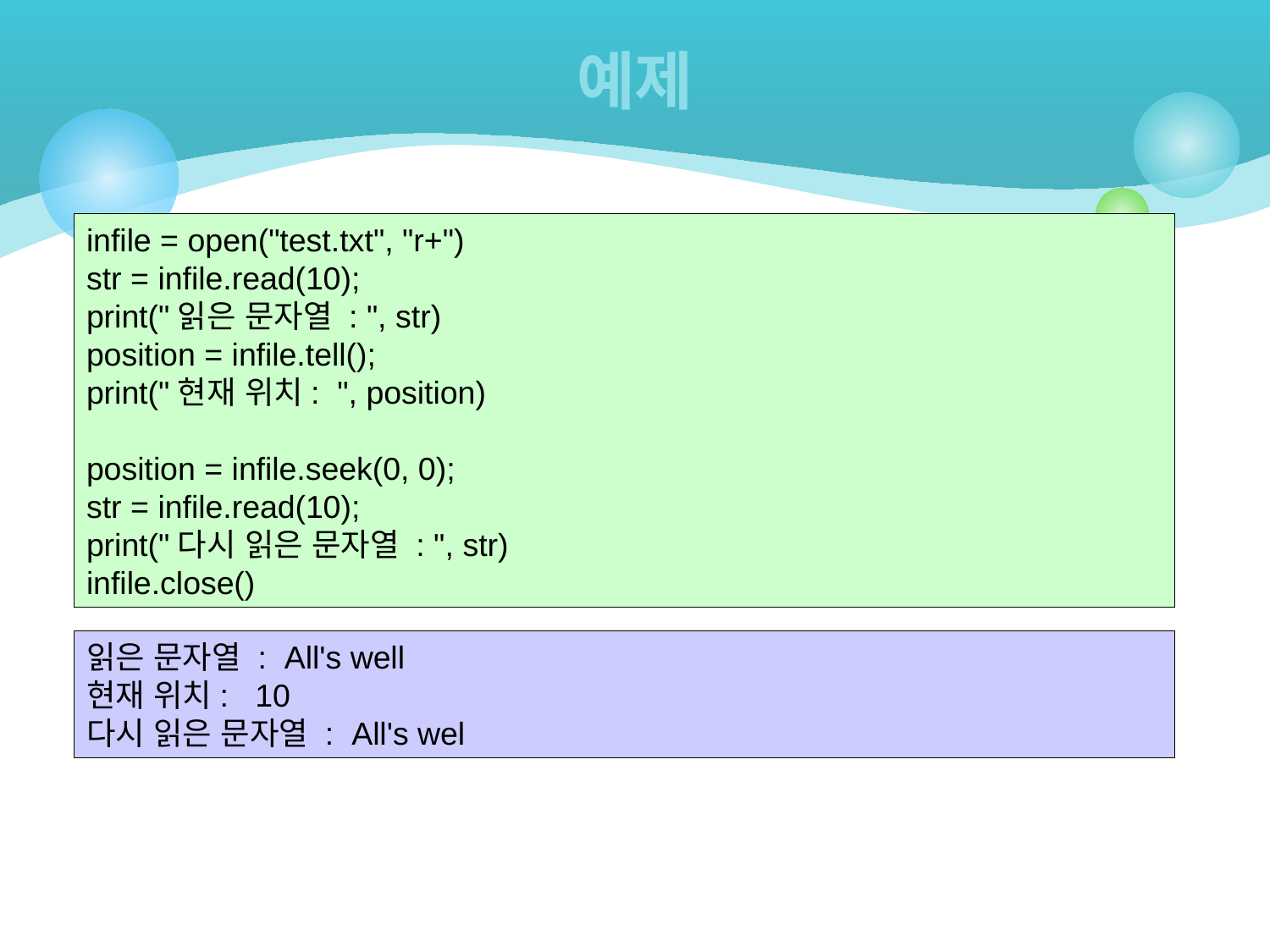

# 예제
infile = open("test.txt", "r+")
str = infile.read(10);
print("읽은 문자열 : ", str)
position = infile.tell();
print("현재 위치:  ", position)

position = infile.seek(0, 0);
str = infile.read(10);
print("다시 읽은 문자열 : ", str)
infile.close()
읽은 문자열 :  All's well
현재 위치:   10
다시 읽은 문자열 :  All's wel